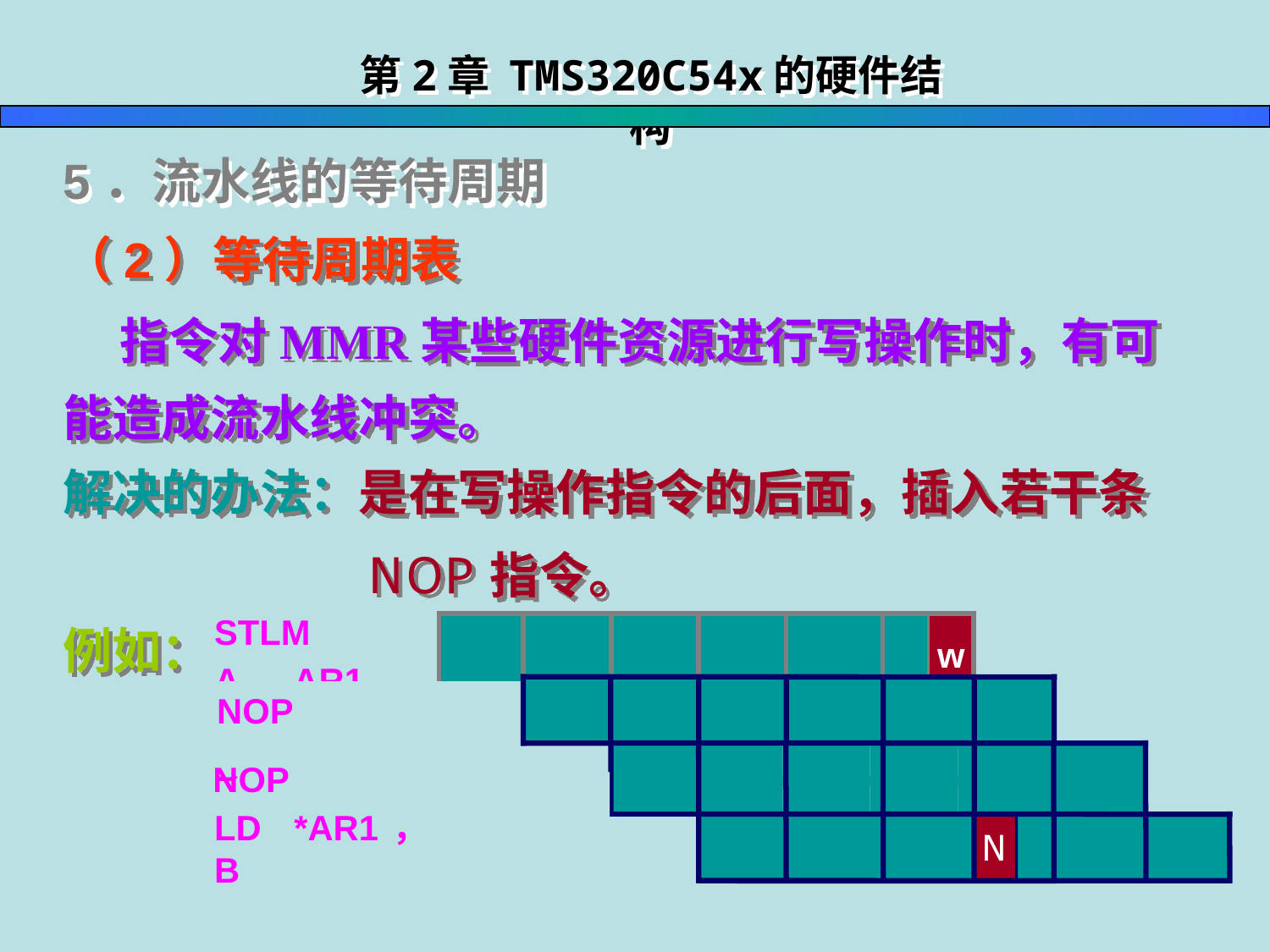

第2章 TMS320C54x的硬件结构

5．流水线的等待周期
（2）等待周期表
    指令对MMR某些硬件资源进行写操作时，有可能造成流水线冲突。
解决的办法：是在写操作指令的后面，插入若干条
                         NOP指令。
例如：
| STLM A，AR1 |  |  |  |  |  |  |  | w |  |  |
| --- | --- | --- | --- | --- | --- | --- | --- | --- | --- | --- |
| LD \*AR1，B |  |  |  |  | N |  |  |  |  |  |

NOP

NOP

N

LD  *AR1，B

N

166